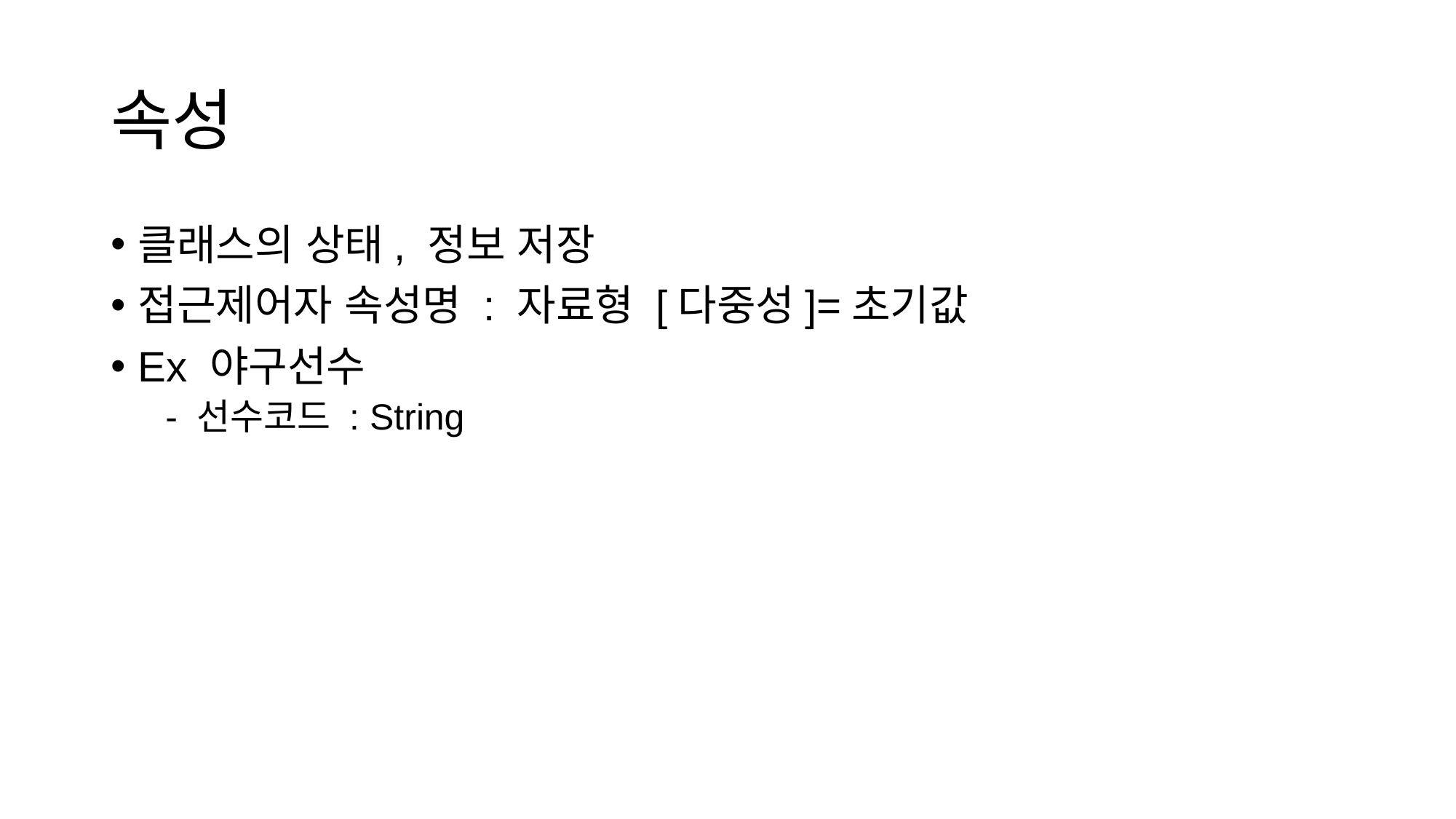

# 속성
클래스의 상태, 정보 저장
접근제어자 속성명 : 자료형 [다중성]=초기값
Ex 야구선수
- 선수코드 : String